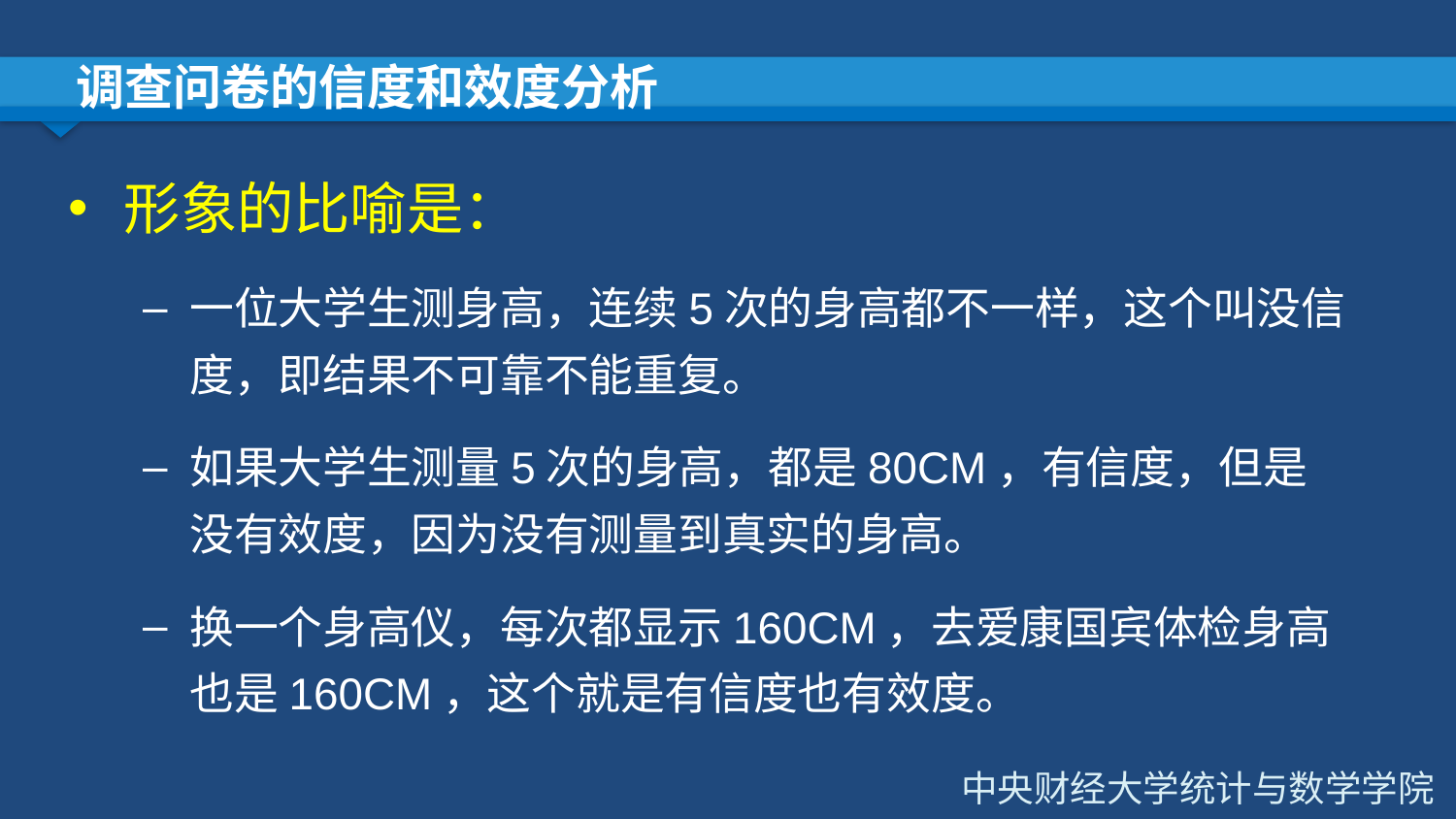

# 调查问卷的信度和效度分析
形象的比喻是：
一位大学生测身高，连续5次的身高都不一样，这个叫没信度，即结果不可靠不能重复。
如果大学生测量5次的身高，都是80CM，有信度，但是没有效度，因为没有测量到真实的身高。
换一个身高仪，每次都显示160CM，去爱康国宾体检身高也是160CM，这个就是有信度也有效度。